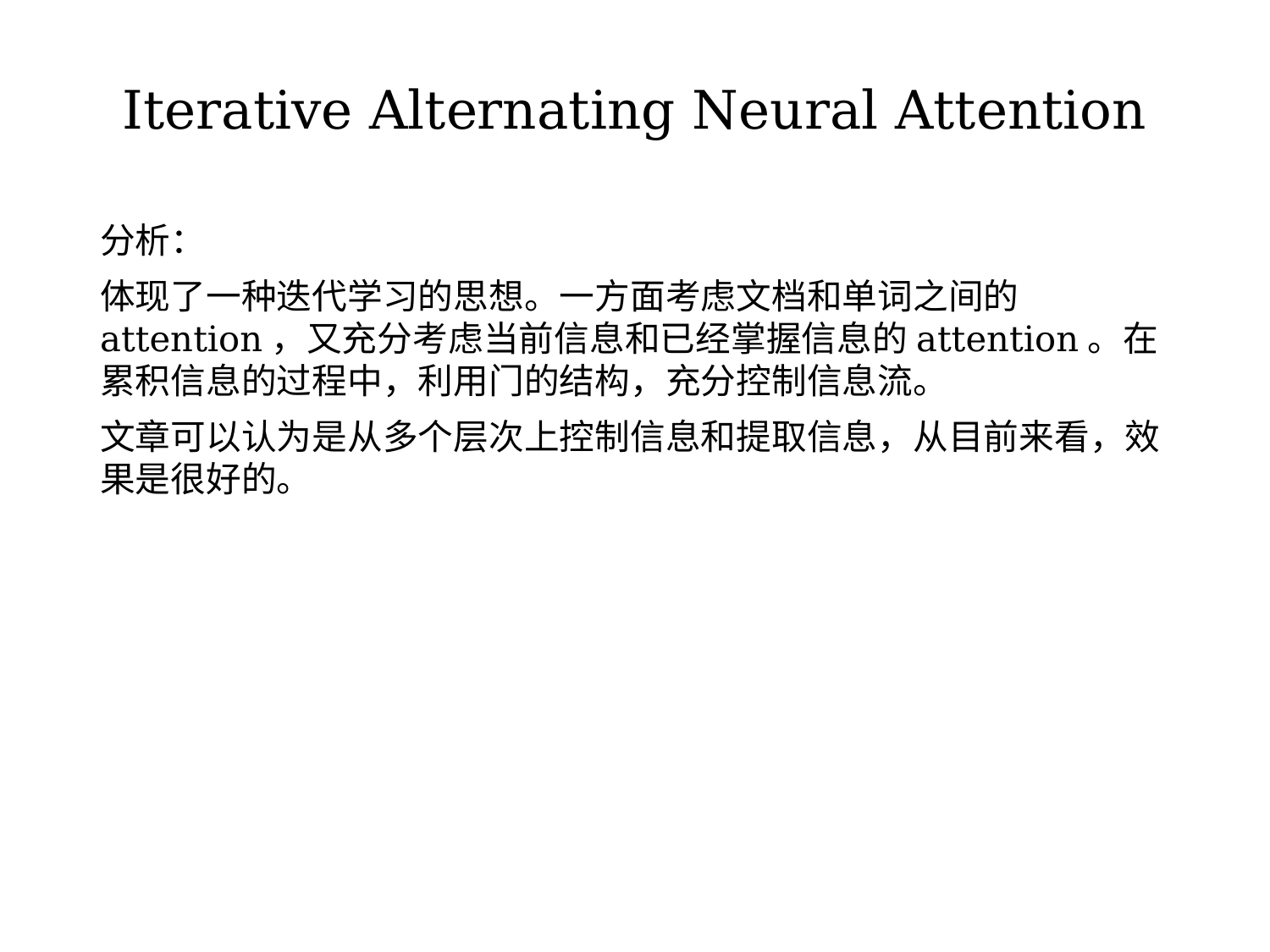

# Iterative Alternating Neural Attention
分析：
体现了一种迭代学习的思想。一方面考虑文档和单词之间的attention，又充分考虑当前信息和已经掌握信息的attention。在累积信息的过程中，利用门的结构，充分控制信息流。
文章可以认为是从多个层次上控制信息和提取信息，从目前来看，效果是很好的。